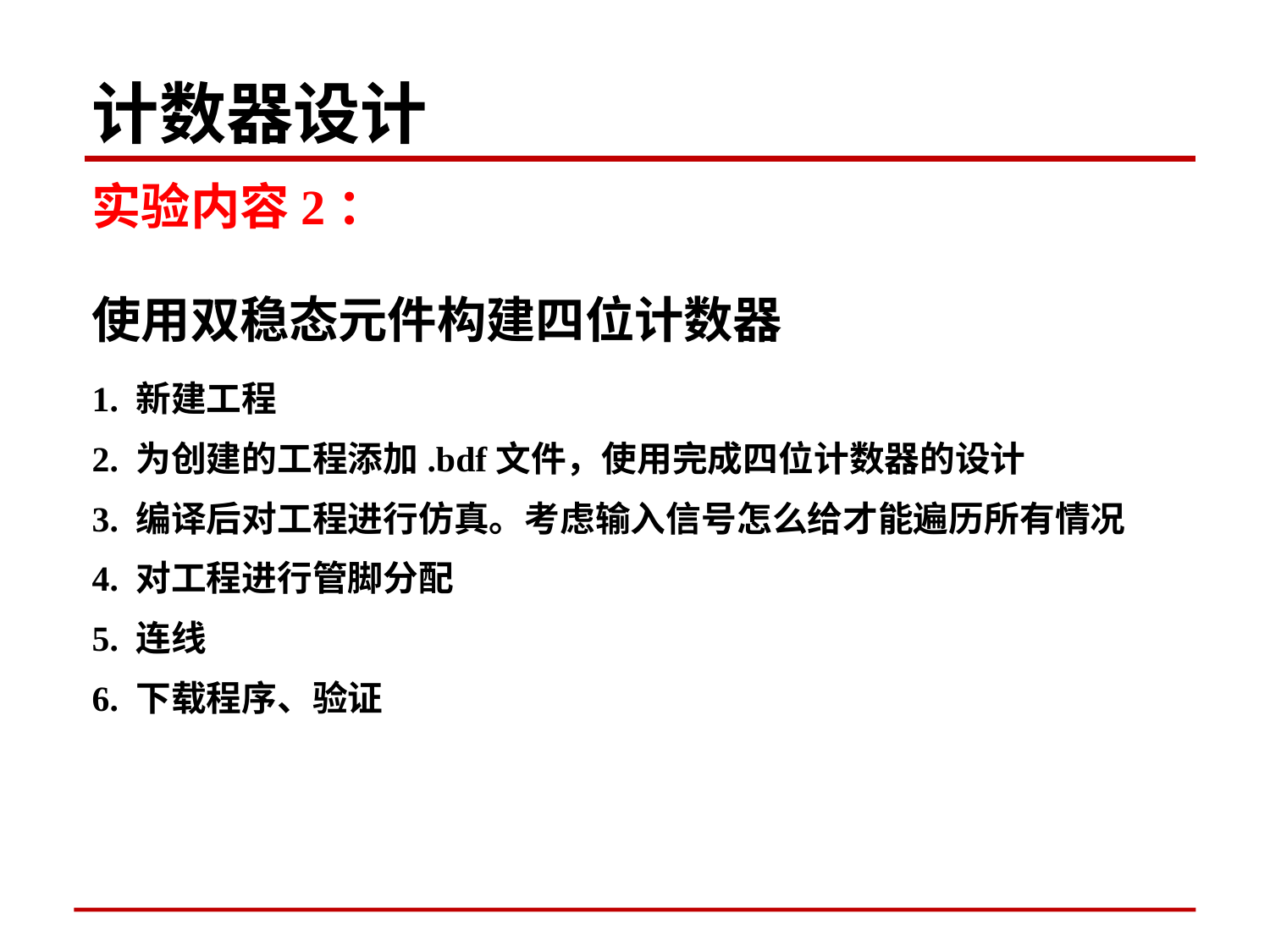

计数器设计
实验内容2：
使用双稳态元件构建四位计数器
1. 新建工程
2. 为创建的工程添加.bdf文件，使用完成四位计数器的设计
3. 编译后对工程进行仿真。考虑输入信号怎么给才能遍历所有情况
4. 对工程进行管脚分配
5. 连线
6. 下载程序、验证